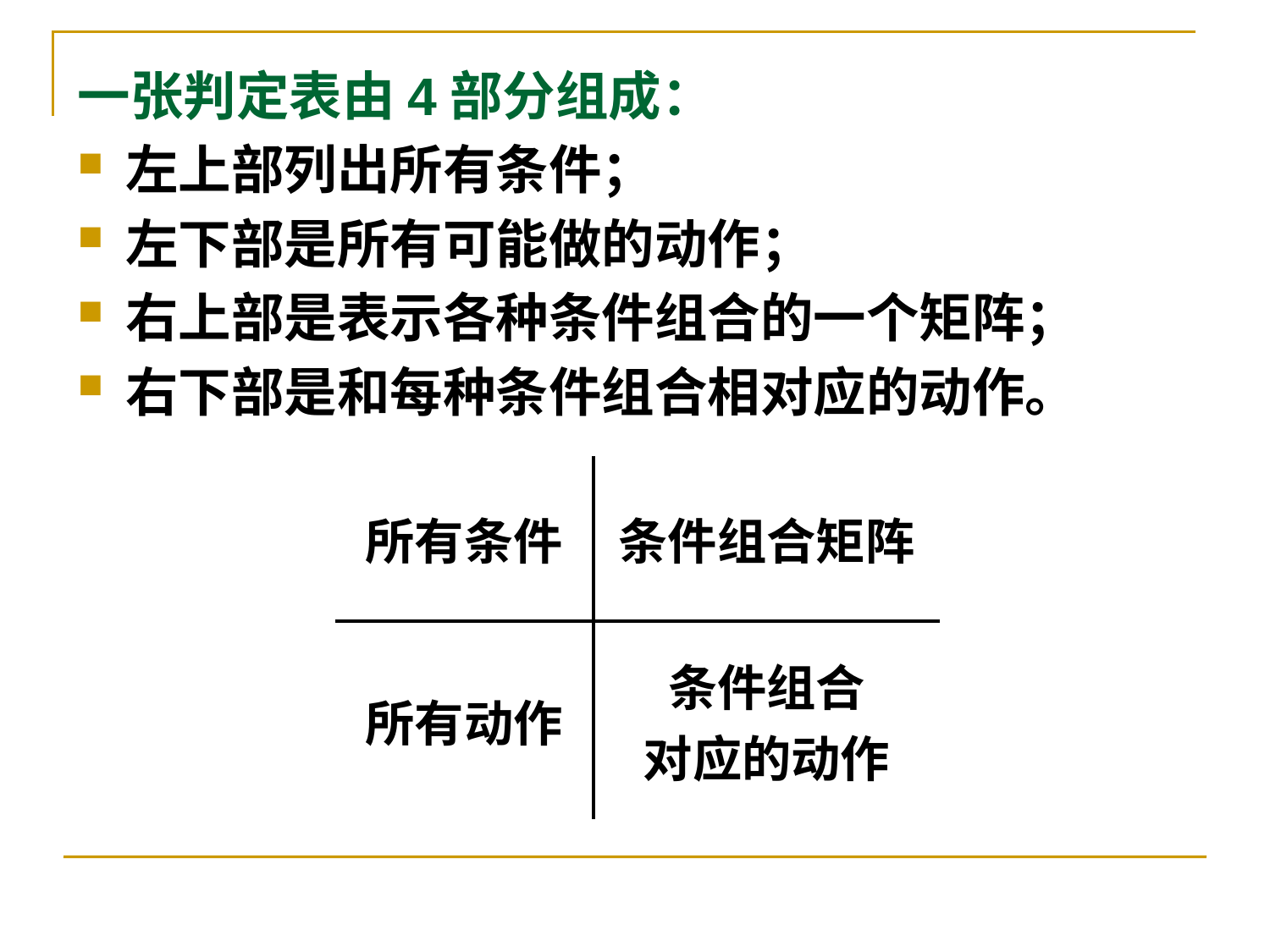

一张判定表由4部分组成：
左上部列出所有条件；
左下部是所有可能做的动作；
右上部是表示各种条件组合的一个矩阵；
右下部是和每种条件组合相对应的动作。
| 所有条件 | 条件组合矩阵 |
| --- | --- |
| 所有动作 | 条件组合 对应的动作 |